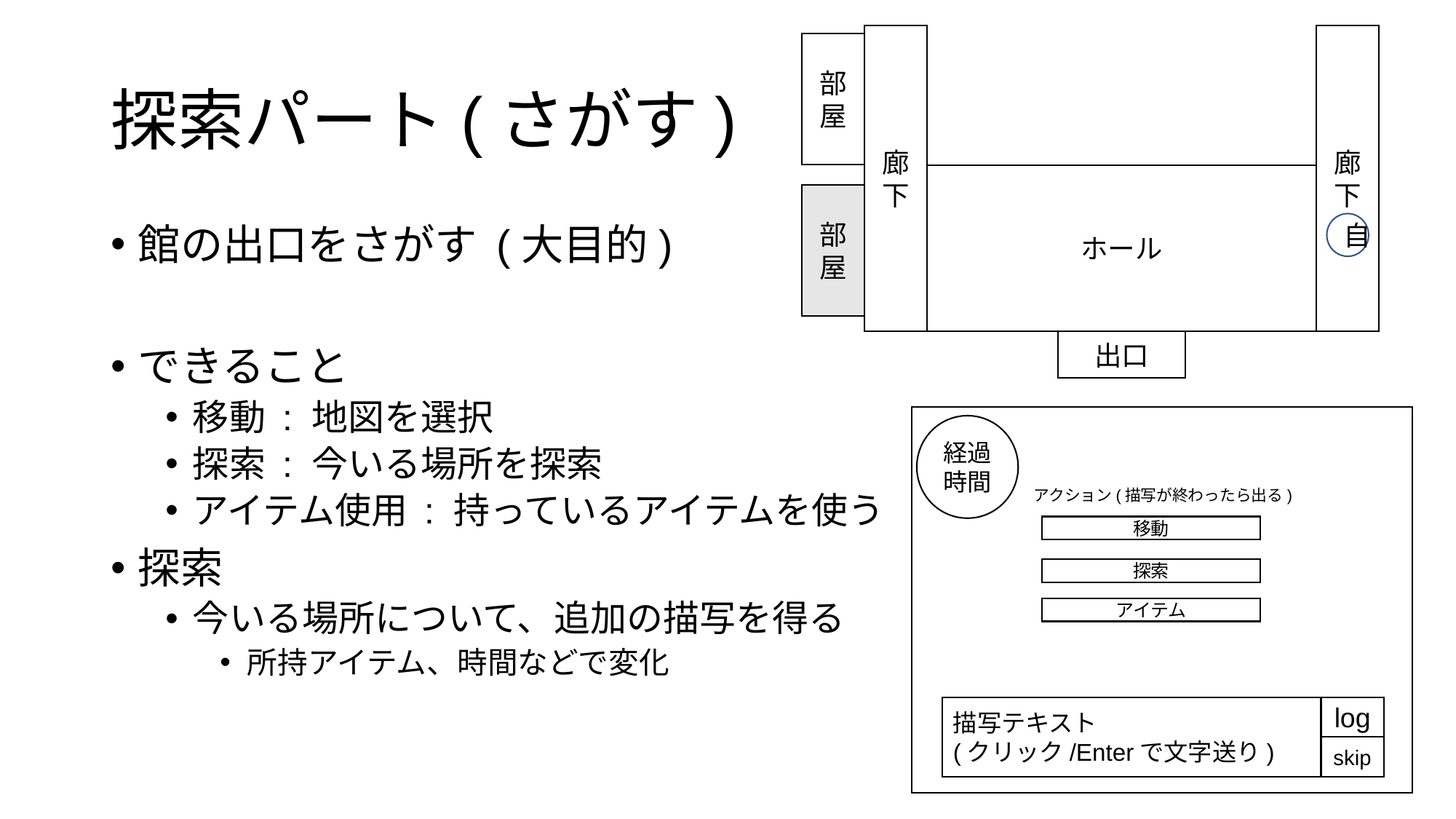

廊下
廊下
ホール
出口
部屋
# 探索パート(さがす)
部屋
自
館の出口をさがす (大目的)

できること
移動 : 地図を選択
探索 : 今いる場所を探索
アイテム使用 : 持っているアイテムを使う
探索
今いる場所について、追加の描写を得る
所持アイテム、時間などで変化

経過時間
アクション(描写が終わったら出る)
移動
探索
アイテム
描写テキスト
(クリック/Enterで文字送り)
log
skip